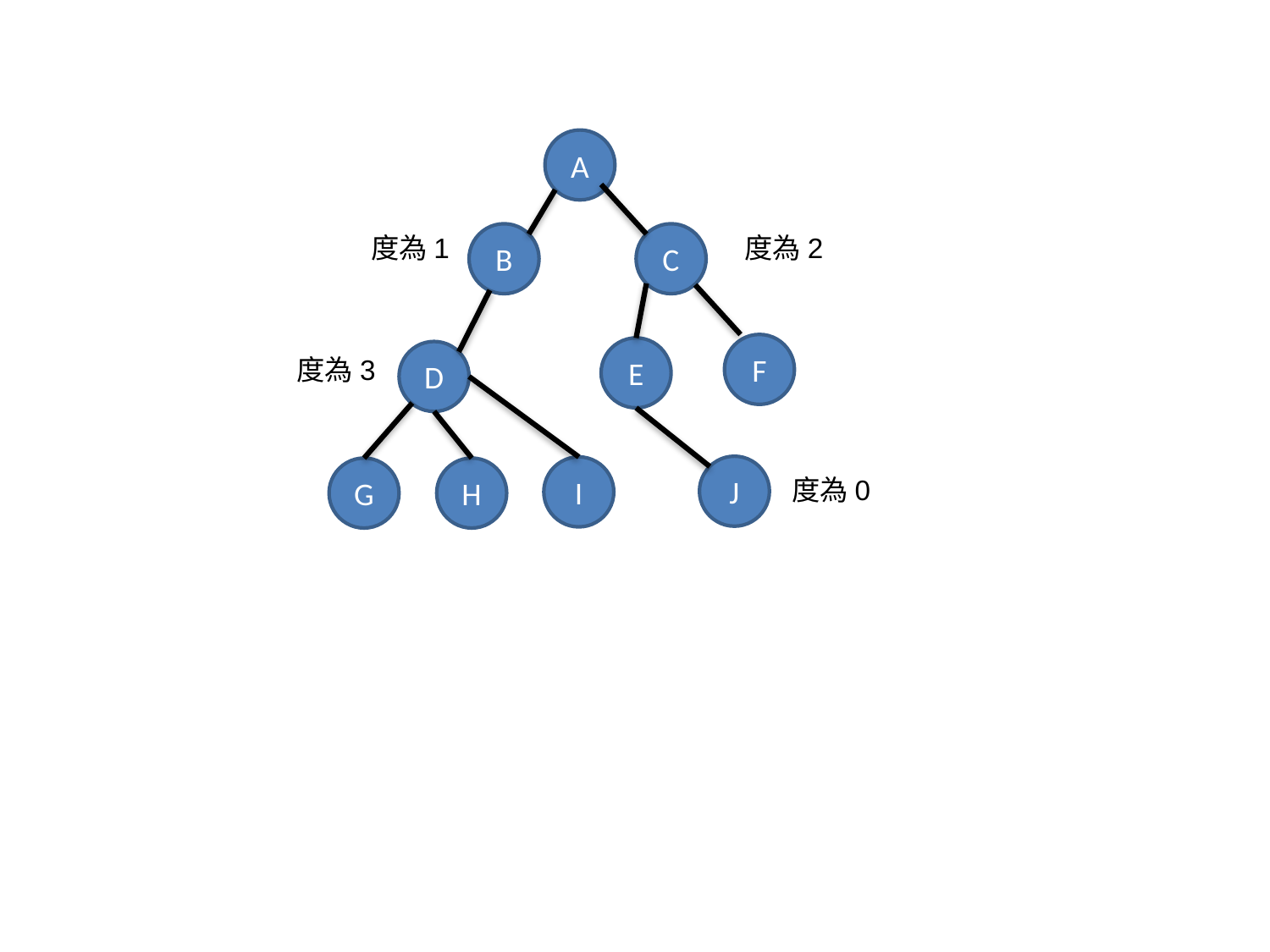

A
度為1
B
C
度為2
F
E
D
度為3
J
I
G
H
度為0